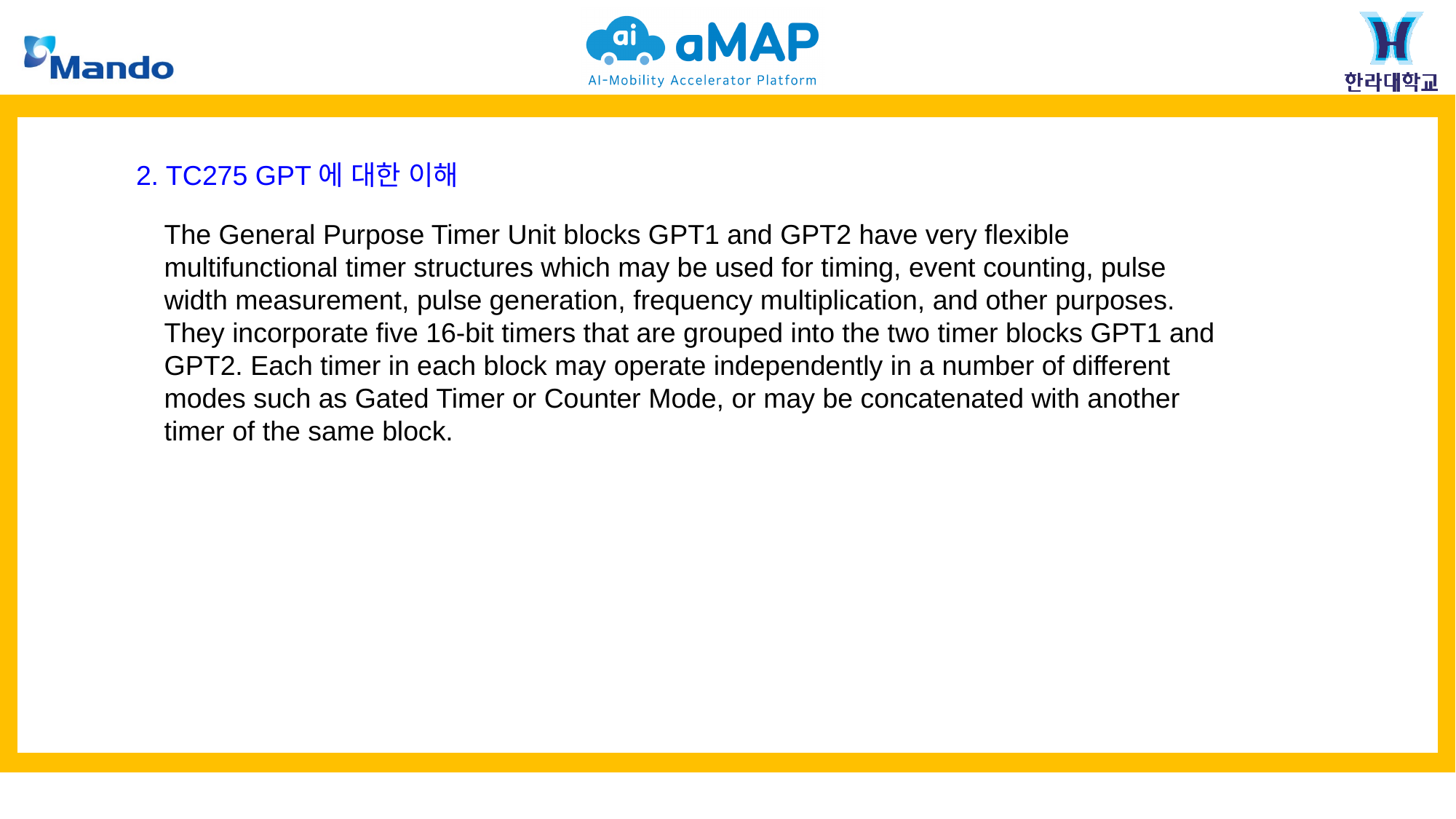

2. TC275 GPT에 대한 이해
The General Purpose Timer Unit blocks GPT1 and GPT2 have very flexible
multifunctional timer structures which may be used for timing, event counting, pulse
width measurement, pulse generation, frequency multiplication, and other purposes.
They incorporate five 16-bit timers that are grouped into the two timer blocks GPT1 and
GPT2. Each timer in each block may operate independently in a number of different
modes such as Gated Timer or Counter Mode, or may be concatenated with another
timer of the same block.